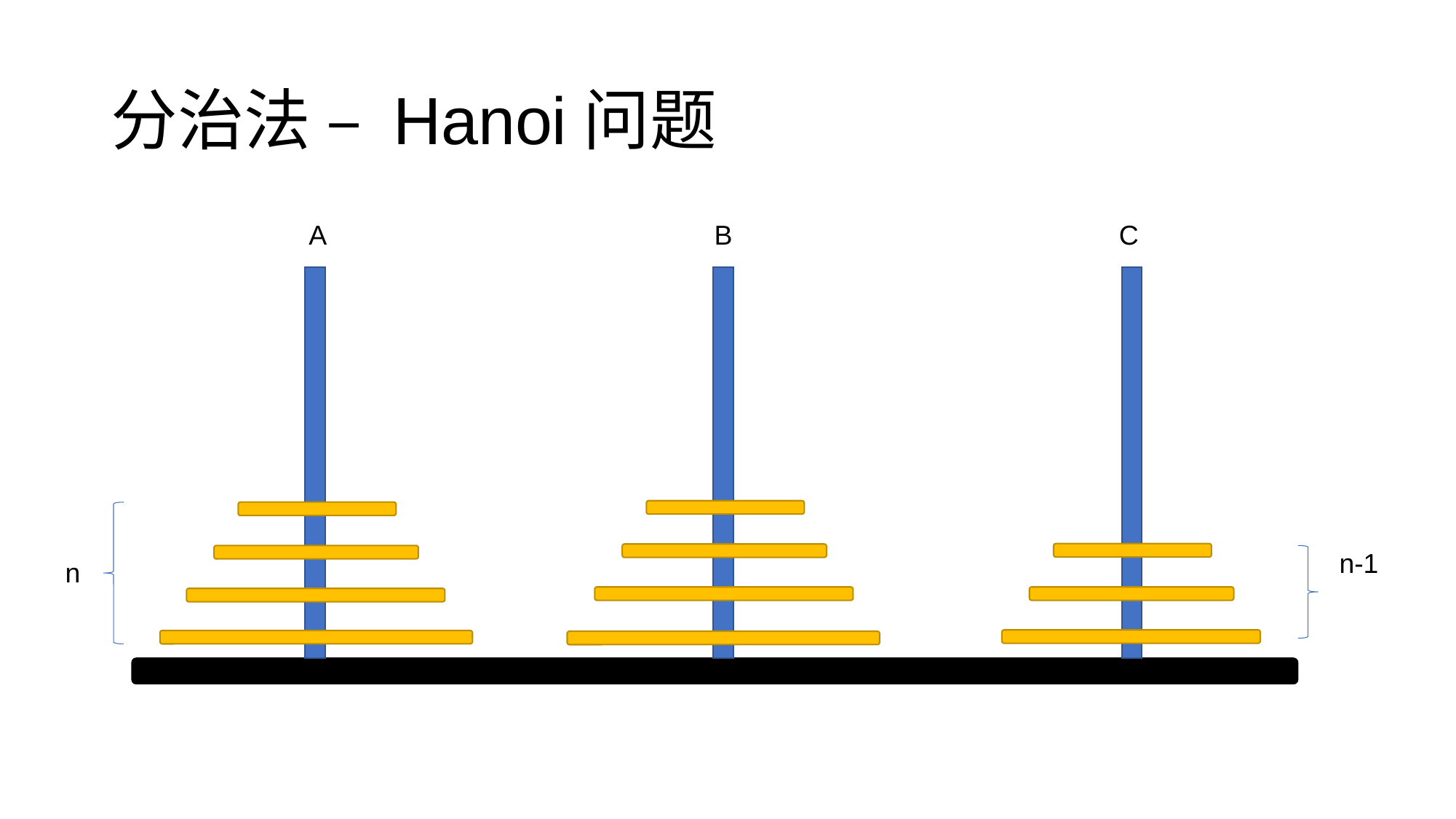

# 分治法 – Hanoi问题
A
B
C

n-1

n